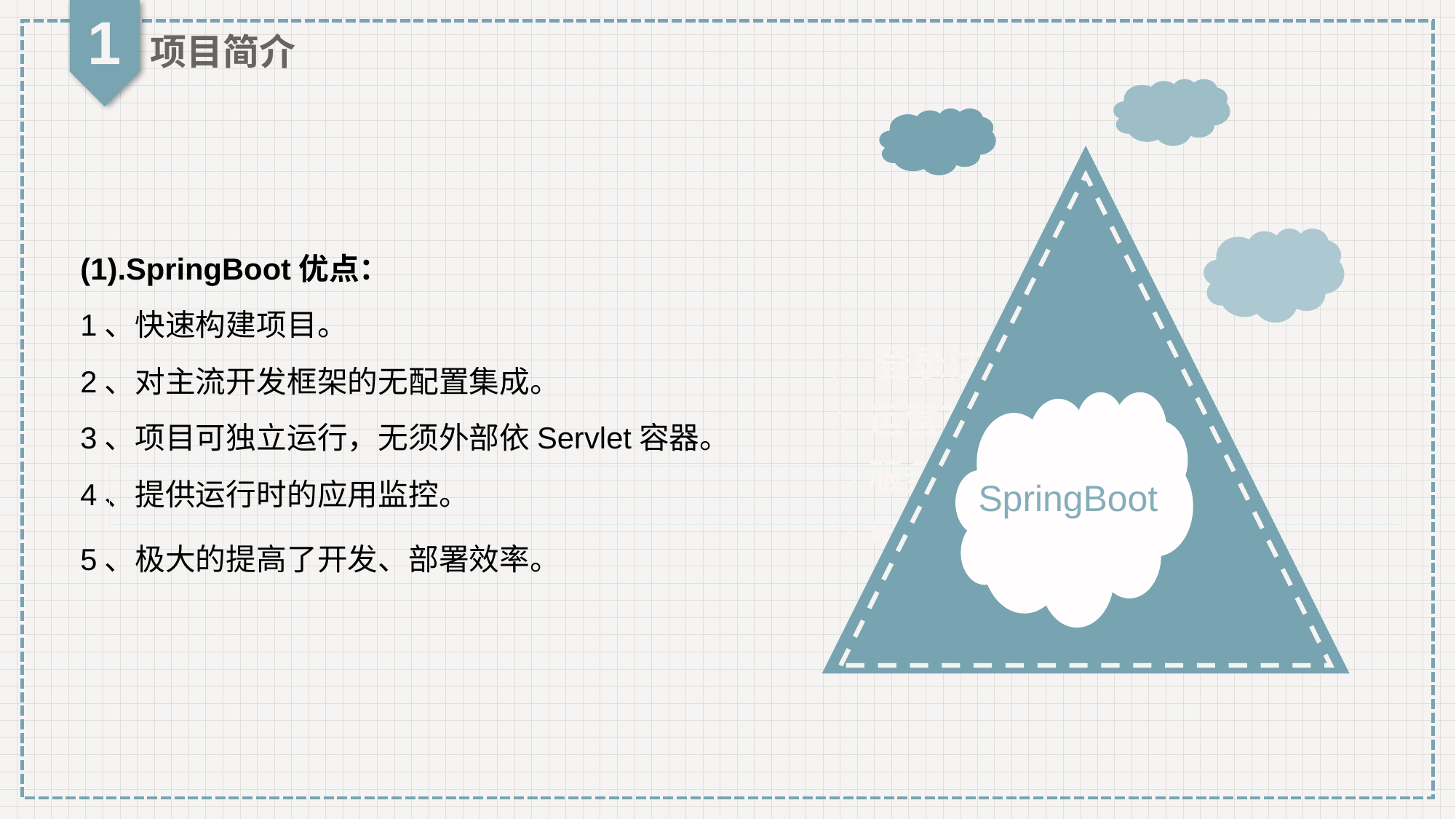

1
项目简介

(1).SpringBoot优点：
1、快速构建项目。
2、对主流开发框架的无配置集成。
3、项目可独立运行，无须外部依Servlet容器。
4、提供运行时的应用监控。
5、极大的提高了开发、部署效率。
▷ 登录注册：陈晓艺
▷运营商：赵烔
▷服务商：孙戈、刘明宇
▷电子商务：孙慧茹、余波

SpringBoot